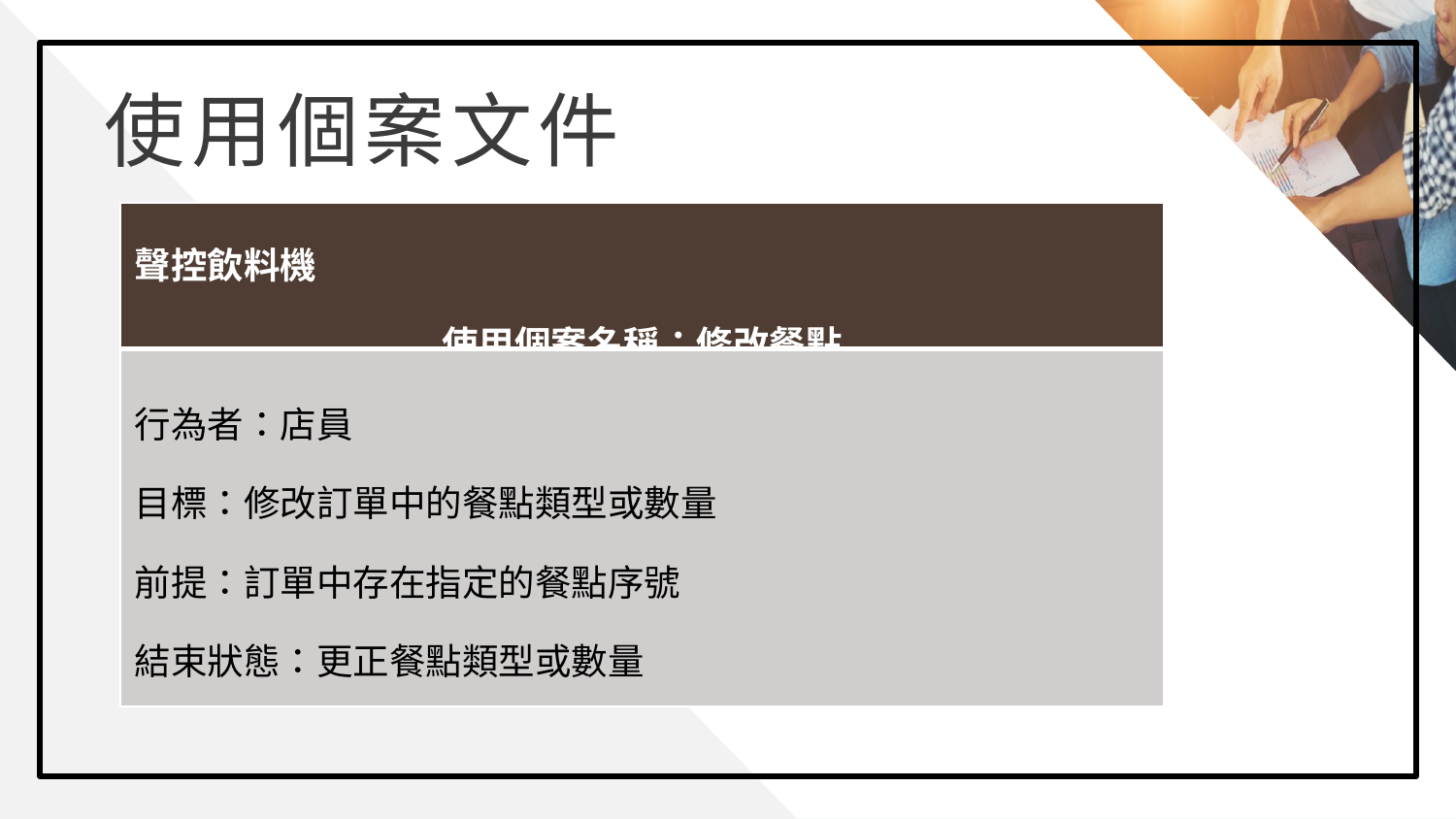

使用個案文件
| 聲控飲料機 使用個案名稱：修改餐點 |
| --- |
| 行為者：店員 目標：修改訂單中的餐點類型或數量 前提：訂單中存在指定的餐點序號 結束狀態：更正餐點類型或數量 |